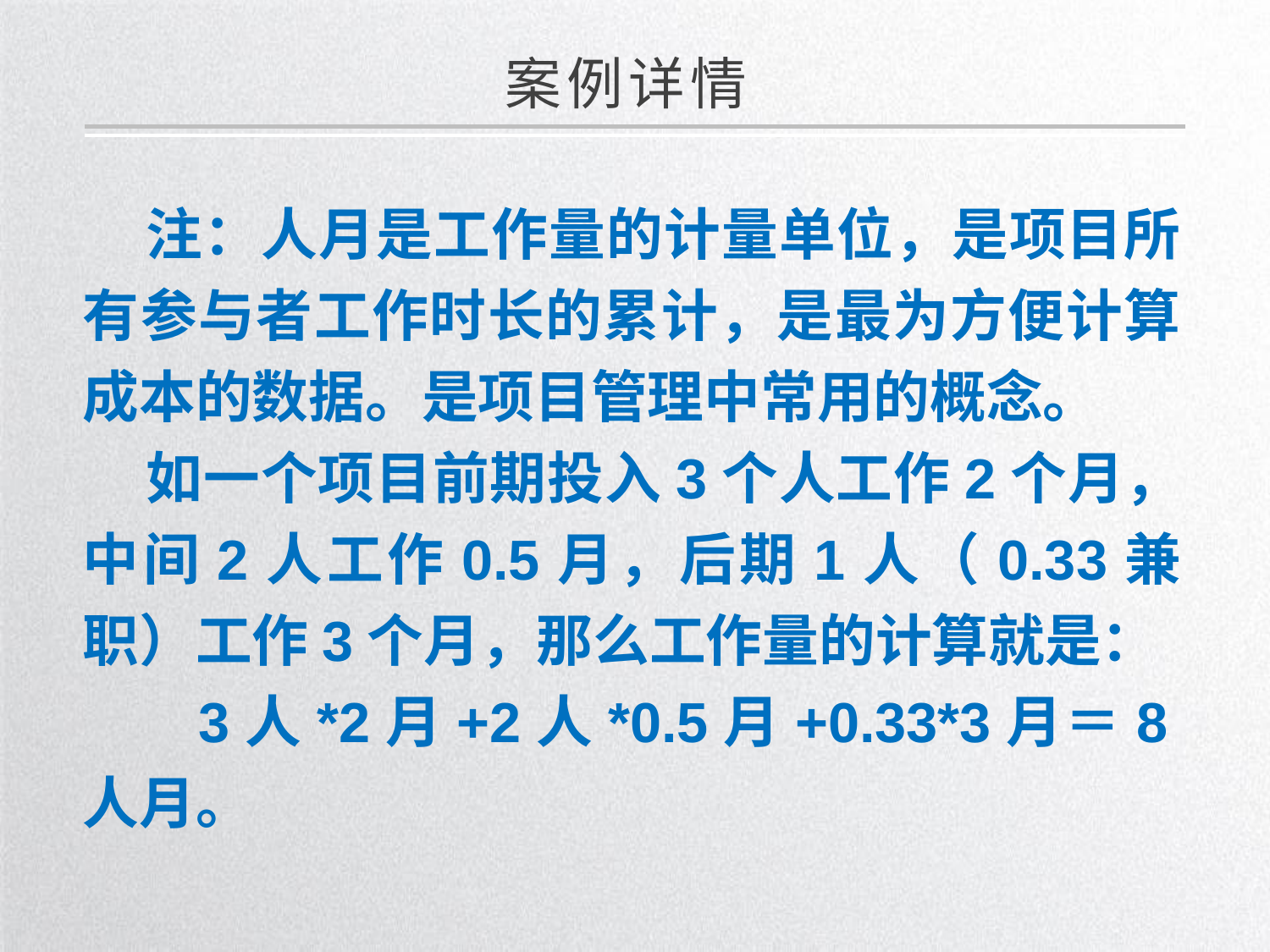

案例详情
注：人月是工作量的计量单位，是项目所有参与者工作时长的累计，是最为方便计算成本的数据。是项目管理中常用的概念。
如一个项目前期投入3个人工作2个月，中间2人工作0.5月，后期1人（0.33兼职）工作3个月，那么工作量的计算就是：
   3人*2月+2人*0.5月+0.33*3月＝8人月。